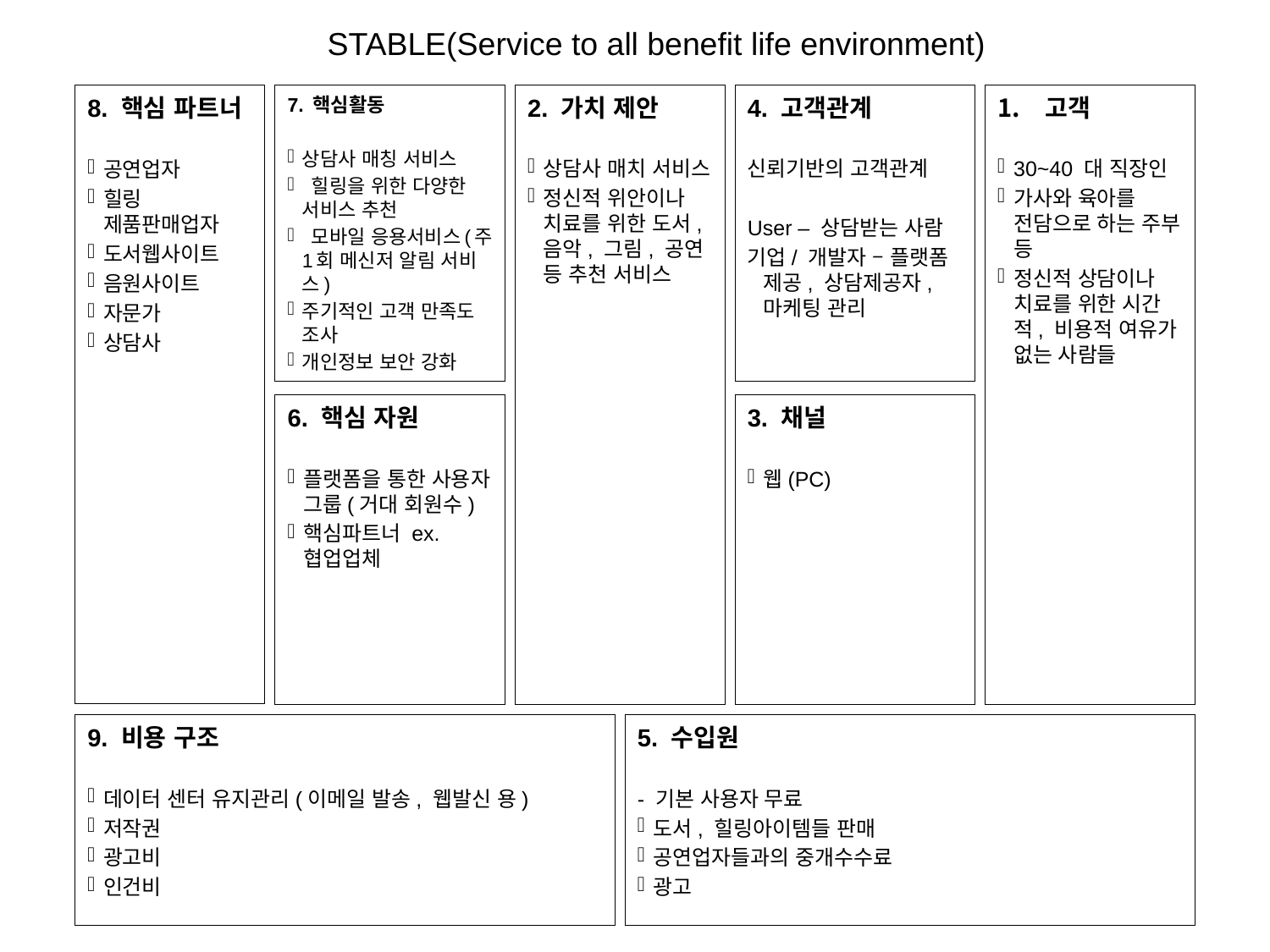

STABLE(Service to all benefit life environment)
7. 핵심활동

상담사 매칭 서비스
 힐링을 위한 다양한 서비스 추천
 모바일 응용서비스(주 1회 메신저 알림 서비스)
주기적인 고객 만족도 조사
개인정보 보안 강화
2. 가치 제안

상담사 매치 서비스
정신적 위안이나 치료를 위한 도서, 음악, 그림, 공연 등 추천 서비스

4. 고객관계

신뢰기반의 고객관계

User – 상담받는 사람
기업/ 개발자 – 플랫폼 제공, 상담제공자, 마케팅 관리
고객

30~40 대 직장인
가사와 육아를 전담으로 하는 주부 등
정신적 상담이나 치료를 위한 시간적, 비용적 여유가 없는 사람들
8. 핵심 파트너

공연업자
힐링 제품판매업자
도서웹사이트
음원사이트
자문가
상담사
6. 핵심 자원

플랫폼을 통한 사용자 그룹(거대 회원수)
핵심파트너 ex.협업업체
3. 채널

웹(PC)

9. 비용 구조

데이터 센터 유지관리(이메일 발송, 웹발신 용)
저작권
광고비
인건비
5. 수입원

- 기본 사용자 무료
도서, 힐링아이템들 판매
공연업자들과의 중개수수료
광고